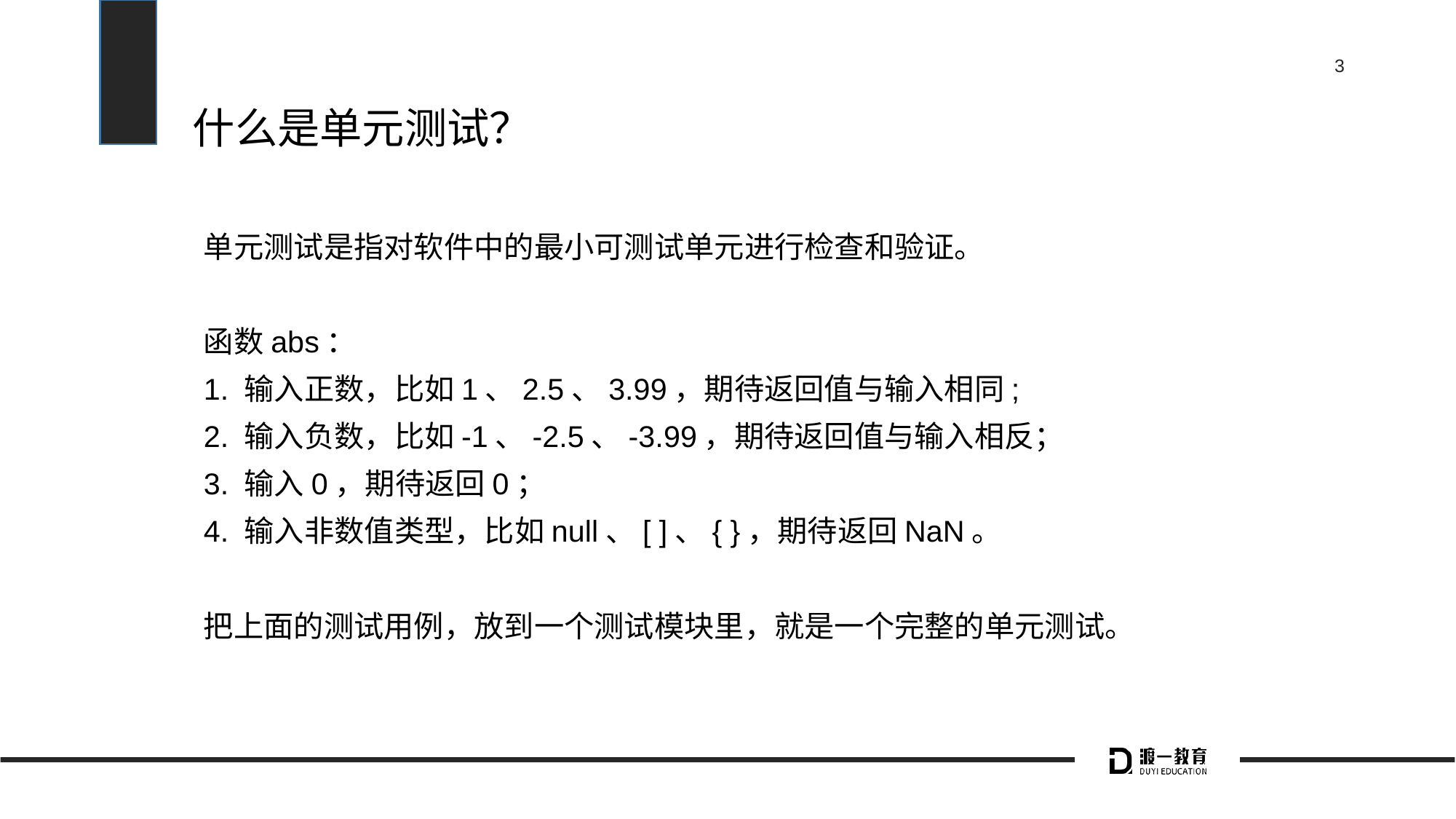

# 什么是单元测试？
单元测试是指对软件中的最小可测试单元进行检查和验证。

函数abs：
1. 输入正数，比如1、2.5、3.99，期待返回值与输入相同;
2. 输入负数，比如-1、-2.5、-3.99，期待返回值与输入相反；
3. 输入0，期待返回0；
4. 输入非数值类型，比如null、[ ]、{ }，期待返回NaN。

把上面的测试用例，放到一个测试模块里，就是一个完整的单元测试。